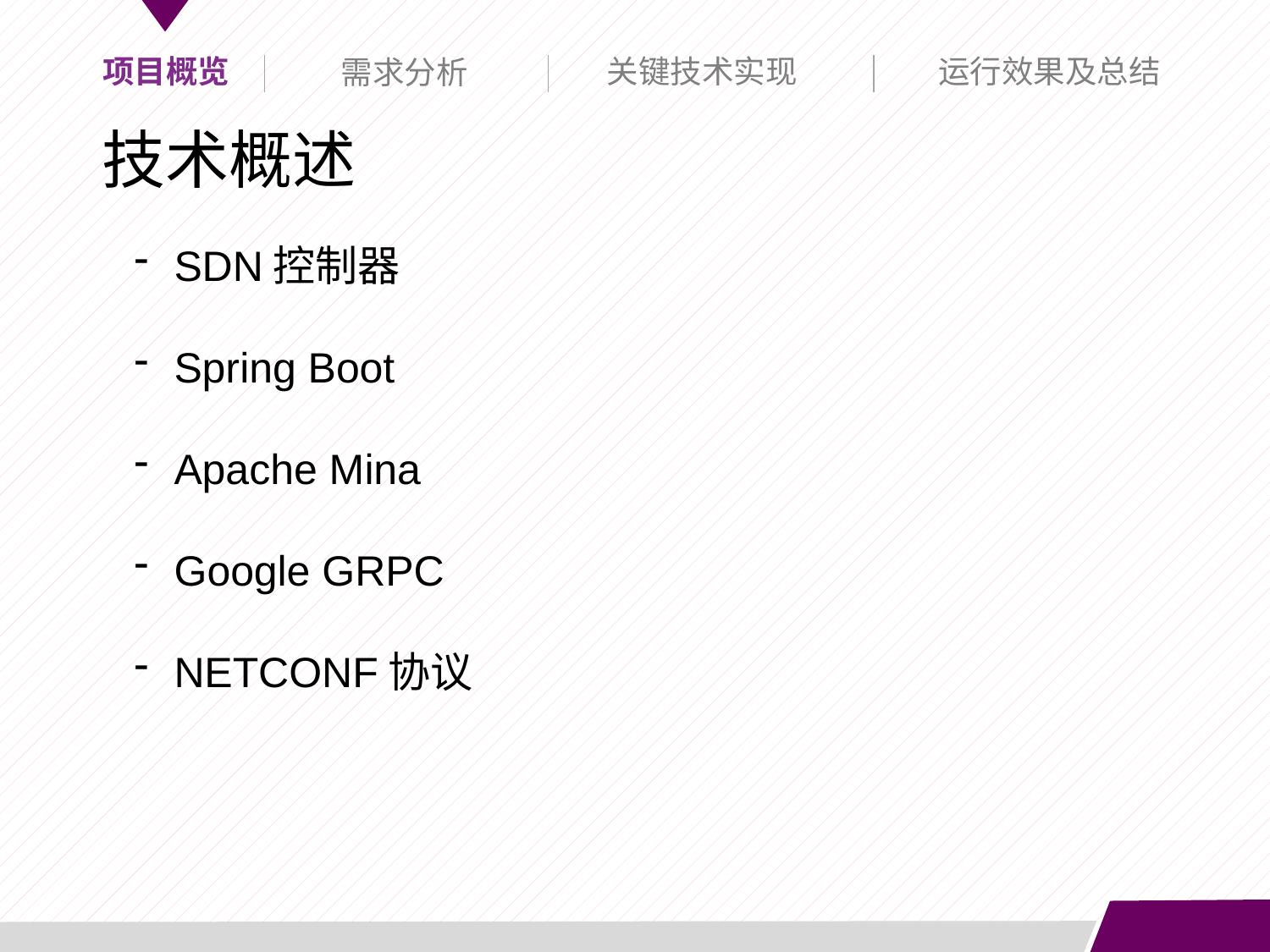

项目概览
关键技术实现
运行效果及总结
需求分析
技术概述
SDN控制器

Spring Boot

Apache Mina

Google GRPC

NETCONF协议